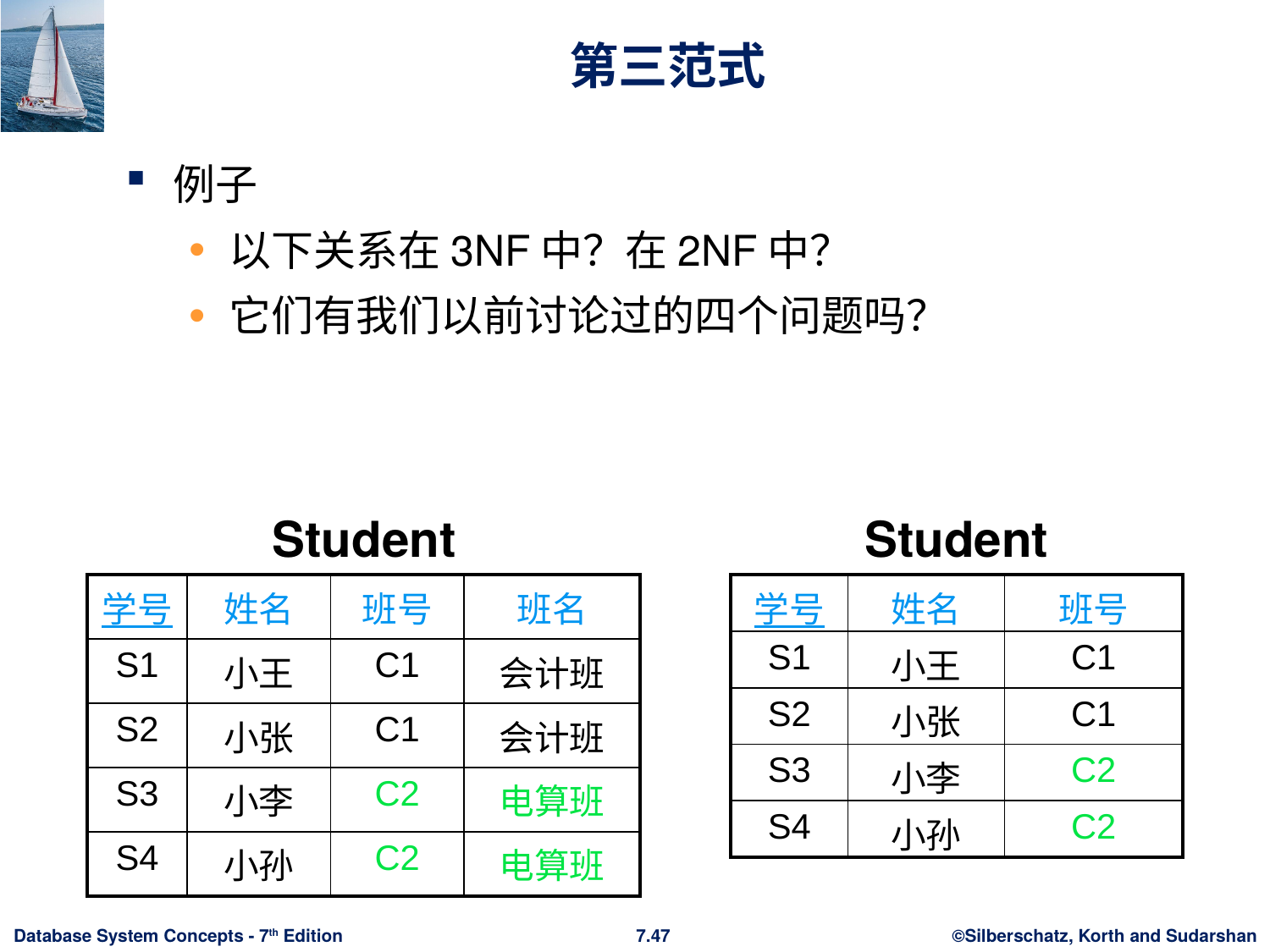

# 第三范式
例子
以下关系在3NF中？在2NF中？
它们有我们以前讨论过的四个问题吗？
Student
Student
| 学号 | 姓名 | 班号 | 班名 |
| --- | --- | --- | --- |
| S1 | 小王 | C1 | 会计班 |
| S2 | 小张 | C1 | 会计班 |
| S3 | 小李 | C2 | 电算班 |
| S4 | 小孙 | C2 | 电算班 |
| 学号 | 姓名 | 班号 |
| --- | --- | --- |
| S1 | 小王 | C1 |
| S2 | 小张 | C1 |
| S3 | 小李 | C2 |
| S4 | 小孙 | C2 |